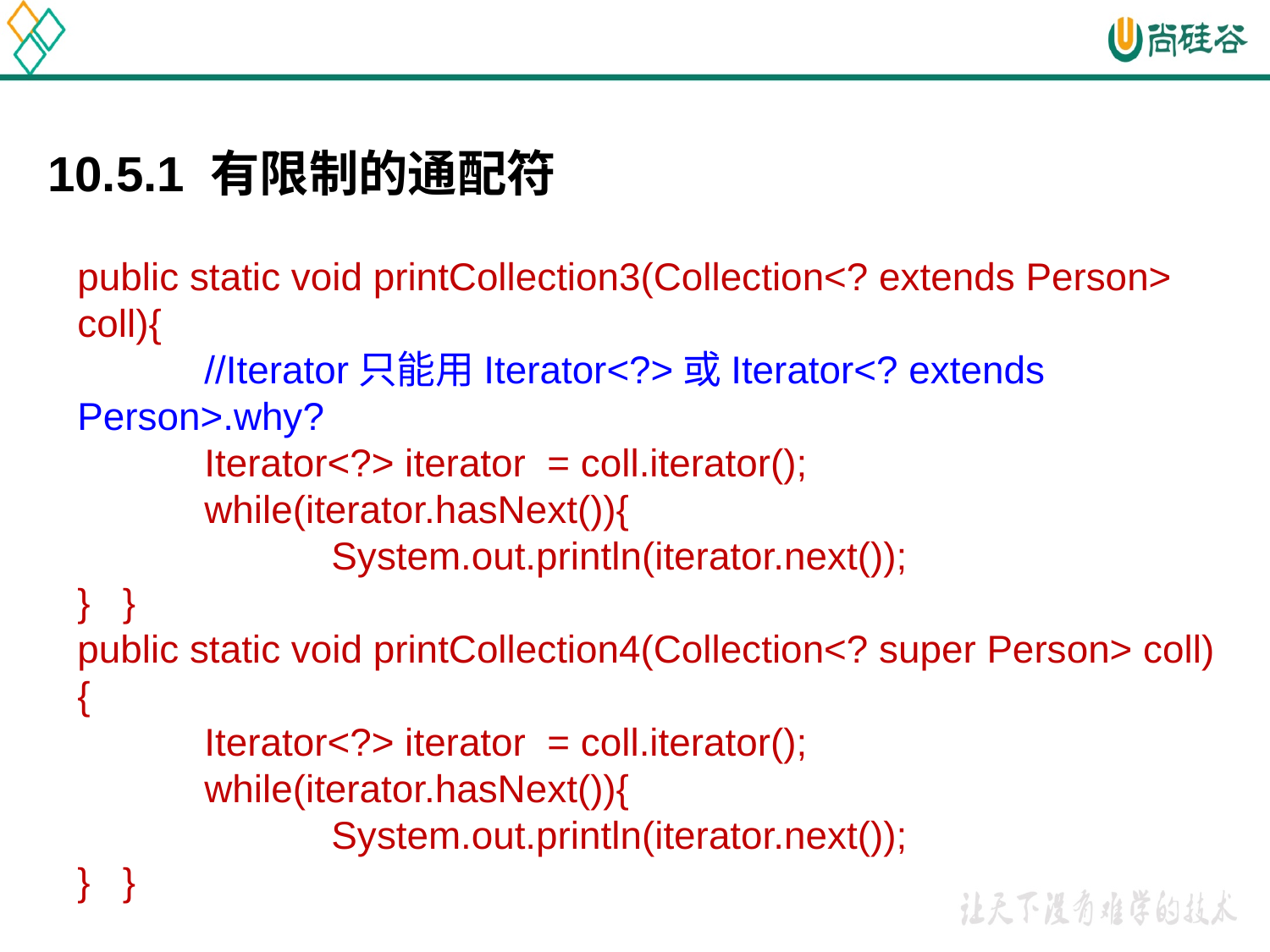

10.5.1 有限制的通配符
public static void printCollection3(Collection<? extends Person> coll){
	//Iterator只能用Iterator<?>或Iterator<? extends Person>.why?
	Iterator<?> iterator  = coll.iterator();
	while(iterator.hasNext()){
		System.out.println(iterator.next());
}   }
public static void printCollection4(Collection<? super Person> coll){
	Iterator<?> iterator  = coll.iterator();
	while(iterator.hasNext()){
		System.out.println(iterator.next());
}   }